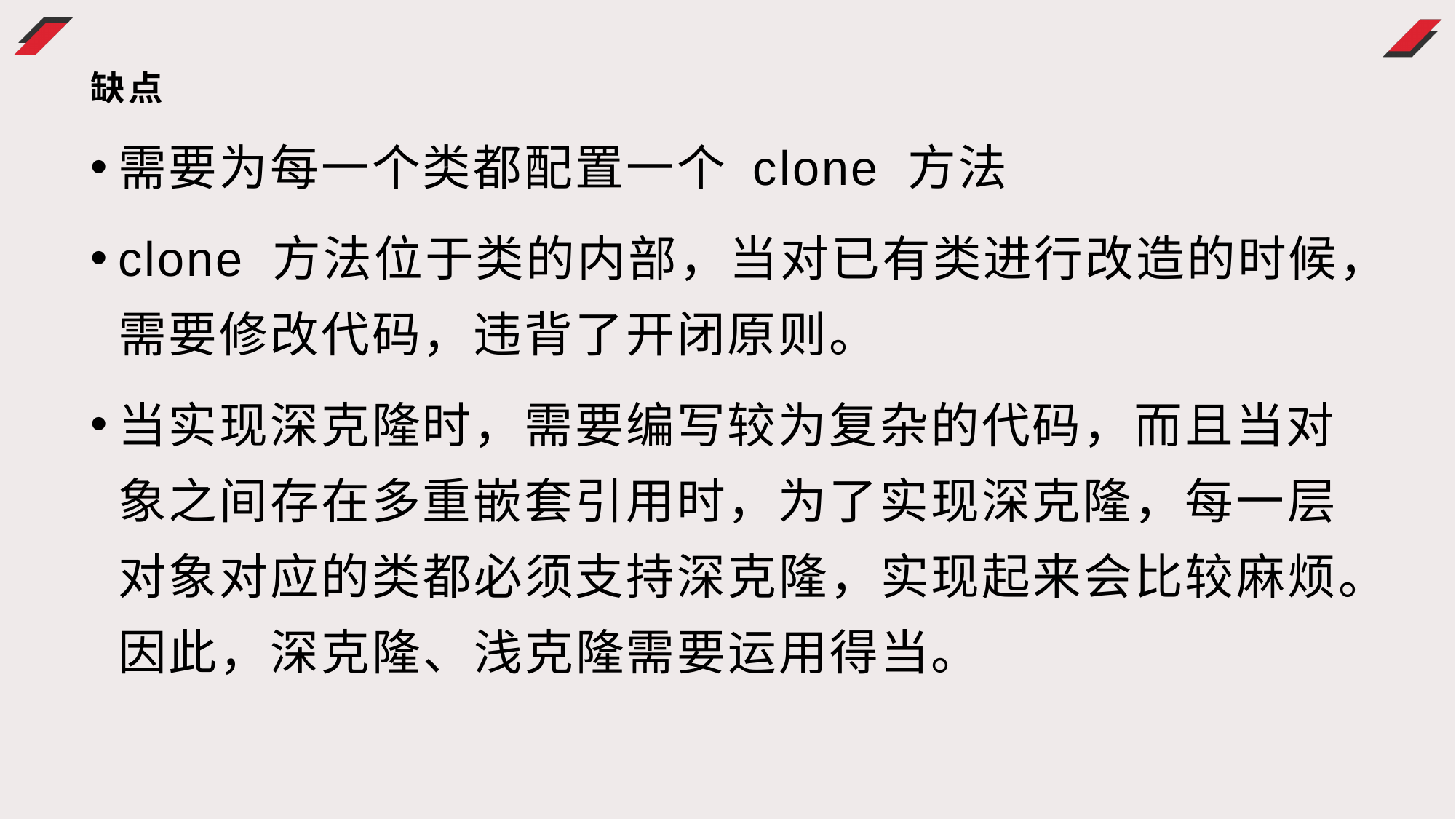

# 缺点
需要为每一个类都配置一个 clone 方法
clone 方法位于类的内部，当对已有类进行改造的时候，需要修改代码，违背了开闭原则。
当实现深克隆时，需要编写较为复杂的代码，而且当对象之间存在多重嵌套引用时，为了实现深克隆，每一层对象对应的类都必须支持深克隆，实现起来会比较麻烦。因此，深克隆、浅克隆需要运用得当。